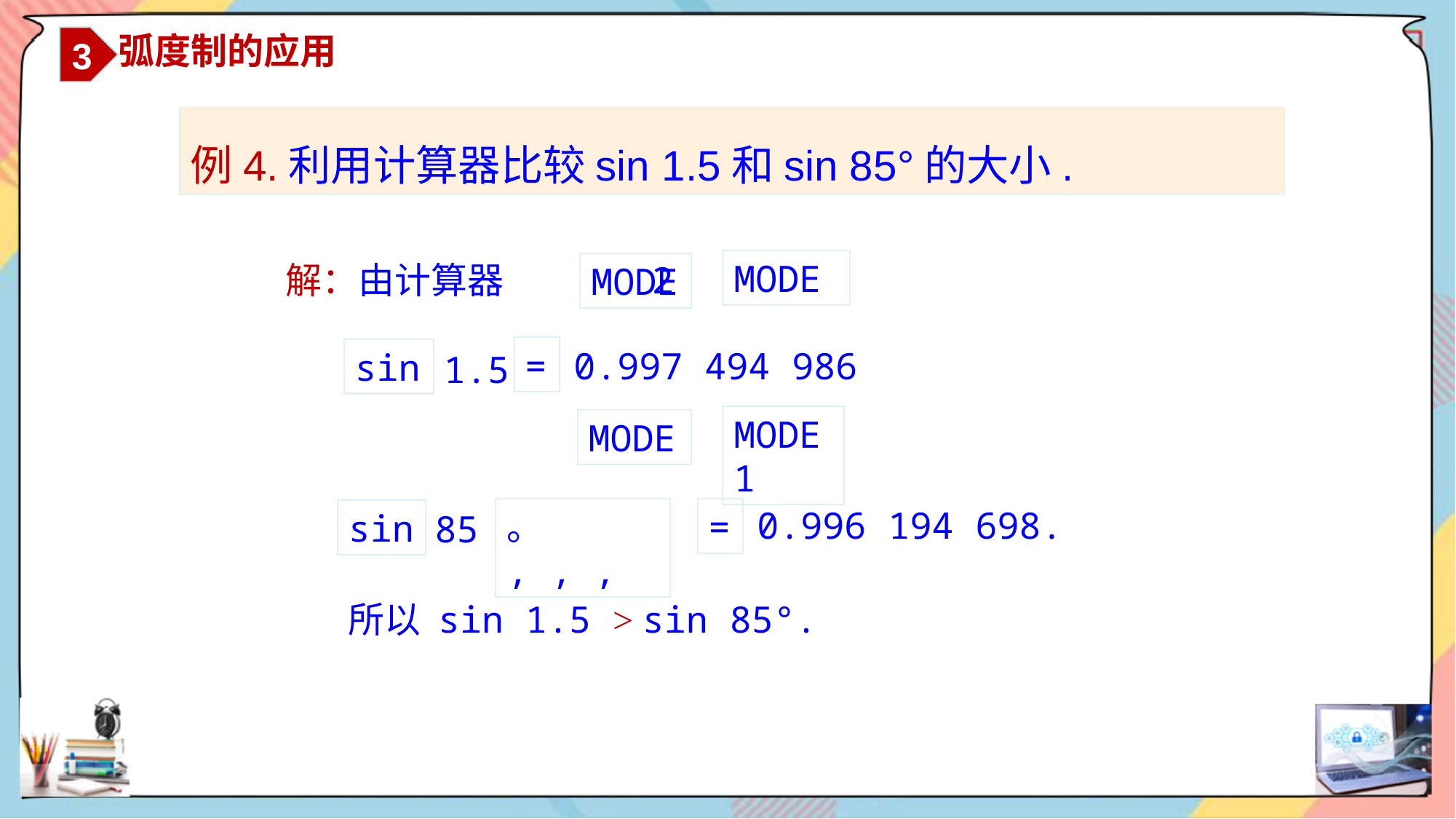

3
弧度制的应用
例4.利用计算器比较sin 1.5和sin 85°的大小.
MODE
解：由计算器                 2
MODE
=
0.997 494 986
sin
1.5
MODE1
MODE
0.996 194 698.
。, , ,
=
sin
85
所以 sin 1.5 > sin 85°.